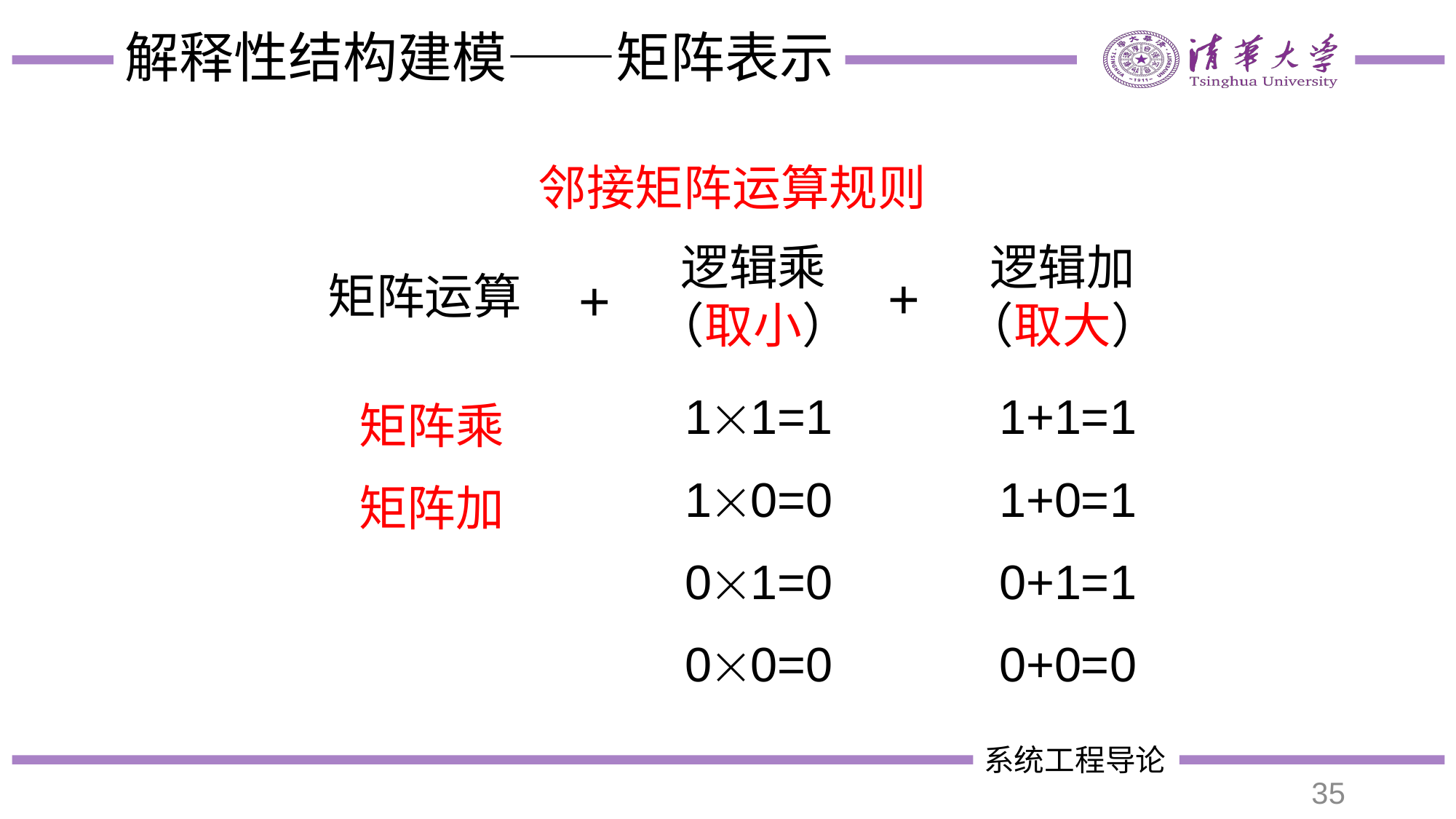

# 解释性结构建模——矩阵表示
邻接矩阵运算规则
逻辑乘
（取小）
逻辑加
（取大）
+
矩阵运算
+
1×1=1
1×0=0
0×1=0
0×0=0
1+1=1
1+0=1
0+1=1
0+0=0
矩阵乘
矩阵加
35